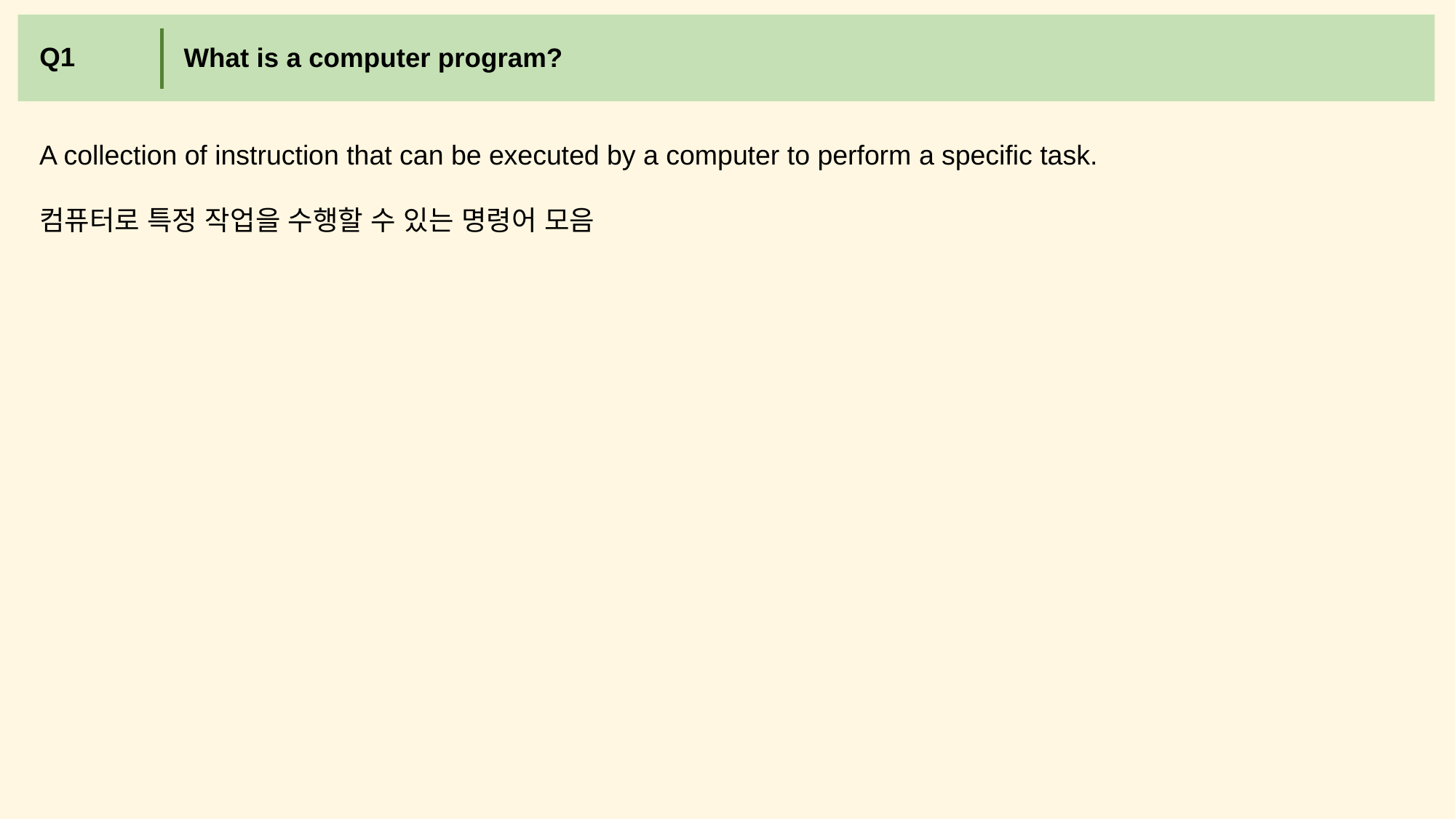

Q1
What is a computer program?
A collection of instruction that can be executed by a computer to perform a specific task.

컴퓨터로 특정 작업을 수행할 수 있는 명령어 모음